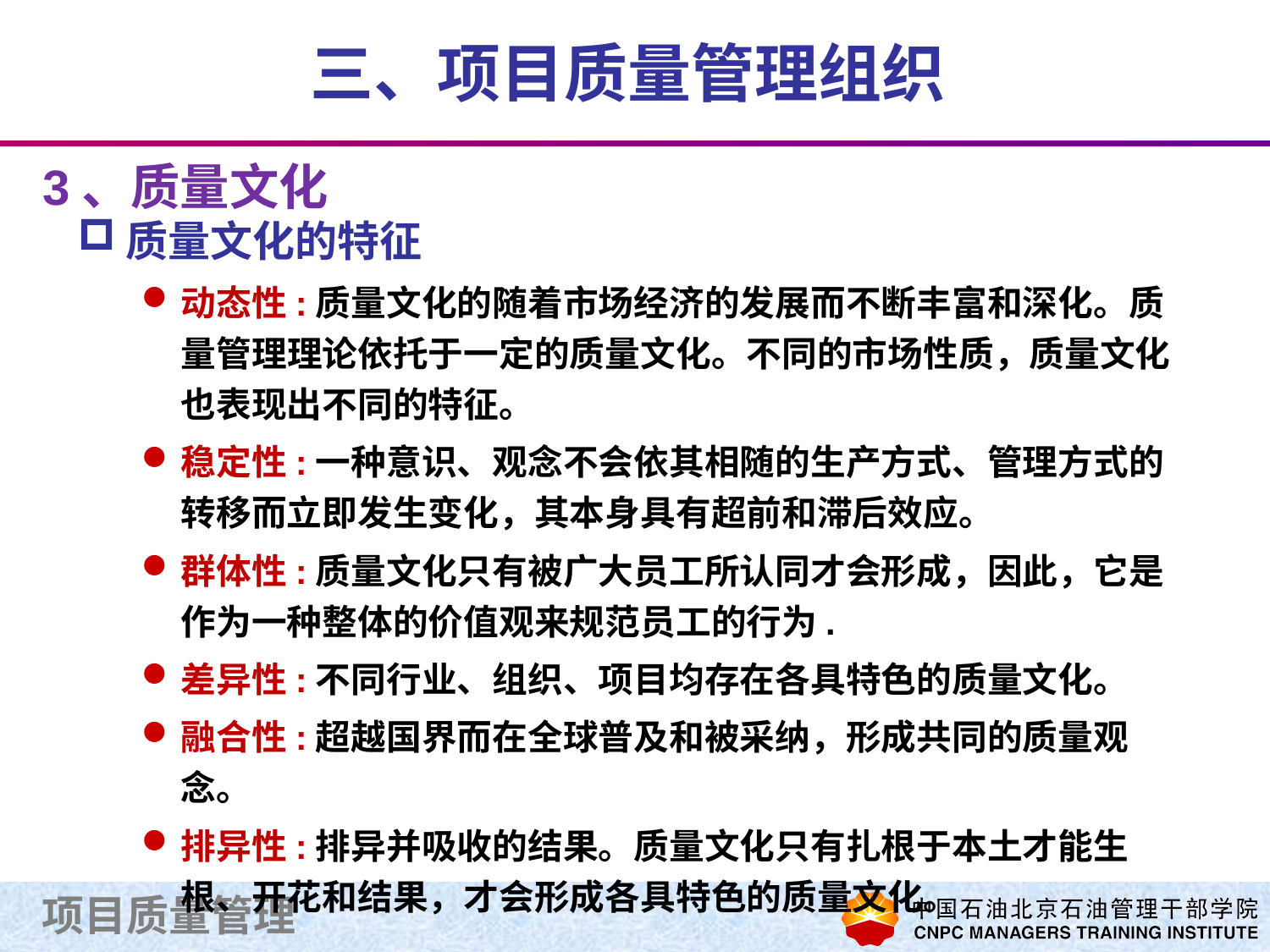

三、项目质量管理组织
3、质量文化
质量文化的特征
动态性:质量文化的随着市场经济的发展而不断丰富和深化。质量管理理论依托于一定的质量文化。不同的市场性质，质量文化也表现出不同的特征。
稳定性:一种意识、观念不会依其相随的生产方式、管理方式的转移而立即发生变化，其本身具有超前和滞后效应。
群体性:质量文化只有被广大员工所认同才会形成，因此，它是作为一种整体的价值观来规范员工的行为.
差异性:不同行业、组织、项目均存在各具特色的质量文化。
融合性:超越国界而在全球普及和被采纳，形成共同的质量观念。
排异性:排异并吸收的结果。质量文化只有扎根于本土才能生根、开花和结果，才会形成各具特色的质量文化。